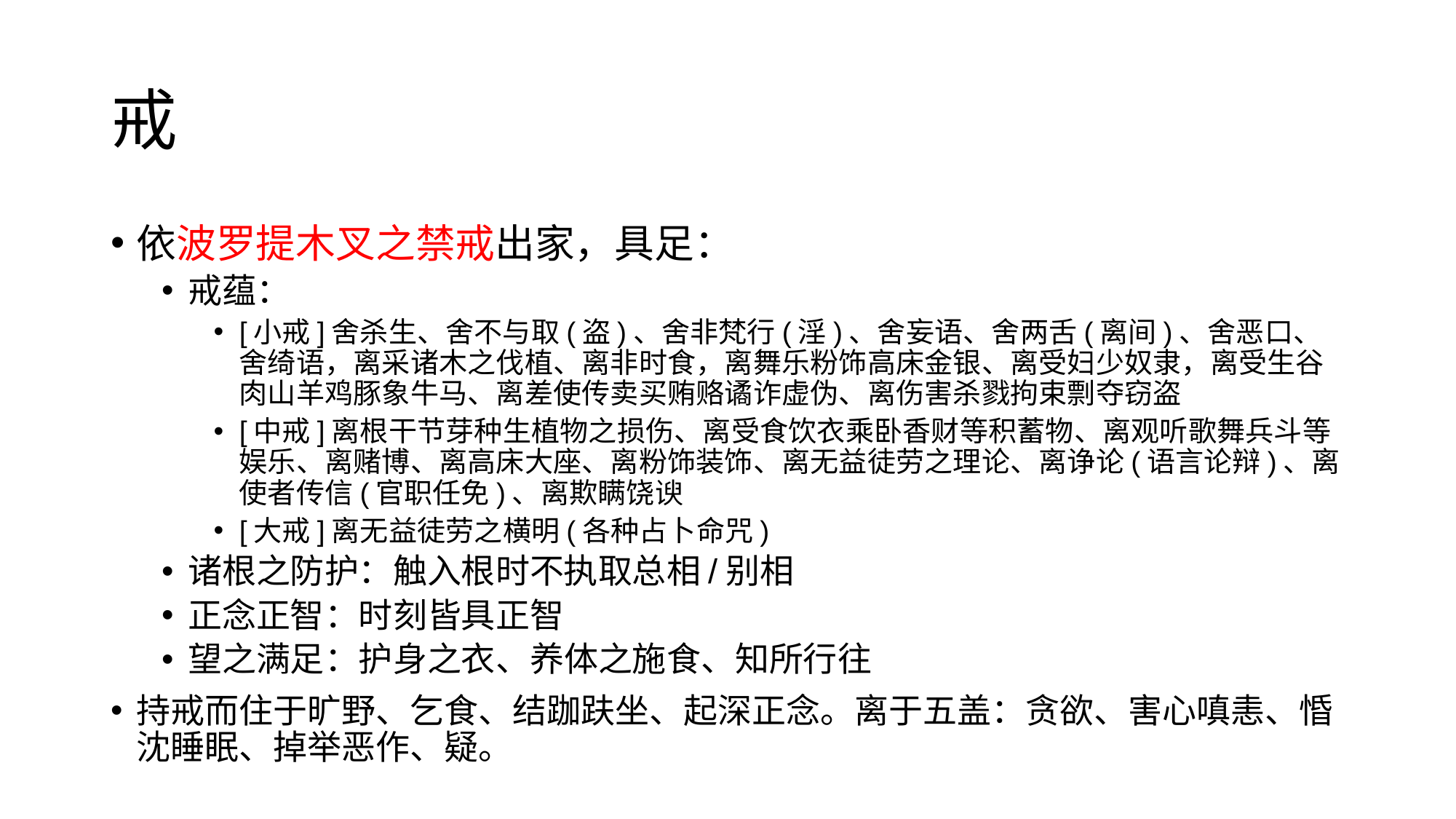

# 戒
依波罗提木叉之禁戒出家，具足：
戒蕴：
[小戒]舍杀生、舍不与取(盗)、舍非梵行(淫)、舍妄语、舍两舌(离间)、舍恶口、舍绮语，离采诸木之伐植、离非时食，离舞乐粉饰高床金银、离受妇少奴隶，离受生谷肉山羊鸡豚象牛马、离差使传卖买贿赂谲诈虚伪、离伤害杀戮拘束剽夺窃盗
[中戒]离根干节芽种生植物之损伤、离受食饮衣乘卧香财等积蓄物、离观听歌舞兵斗等娱乐、离赌博、离高床大座、离粉饰装饰、离无益徒劳之理论、离诤论(语言论辩)、离使者传信(官职任免)、离欺瞒饶谀
[大戒]离无益徒劳之横明(各种占卜命咒)
诸根之防护：触入根时不执取总相/别相
正念正智：时刻皆具正智
望之满足：护身之衣、养体之施食、知所行往
持戒而住于旷野、乞食、结跏趺坐、起深正念。离于五盖：贪欲、害心嗔恚、惛沈睡眠、掉举恶作、疑。